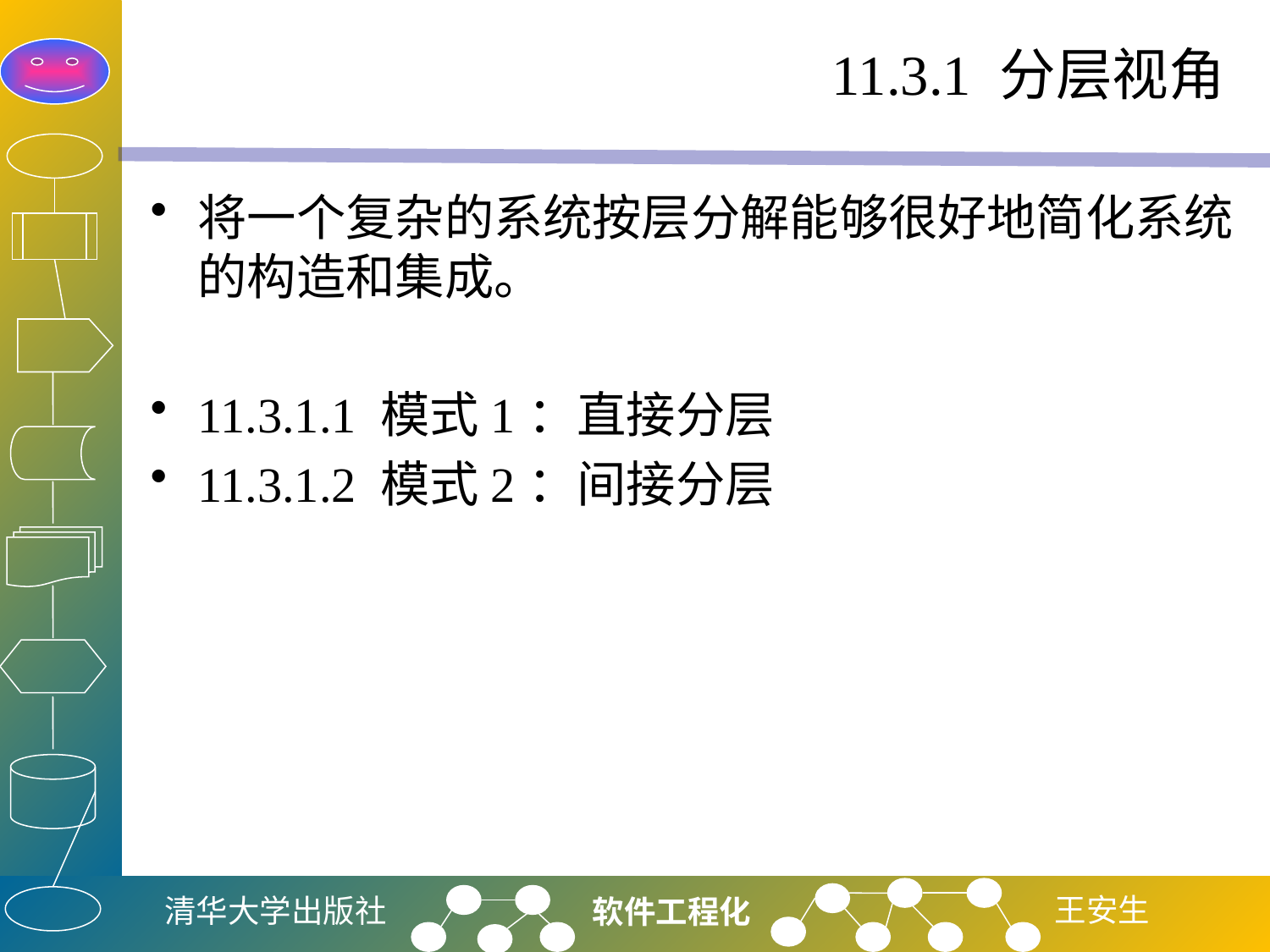

# 11.3.1 分层视角
将一个复杂的系统按层分解能够很好地简化系统的构造和集成。

11.3.1.1 模式1：直接分层
11.3.1.2 模式2：间接分层